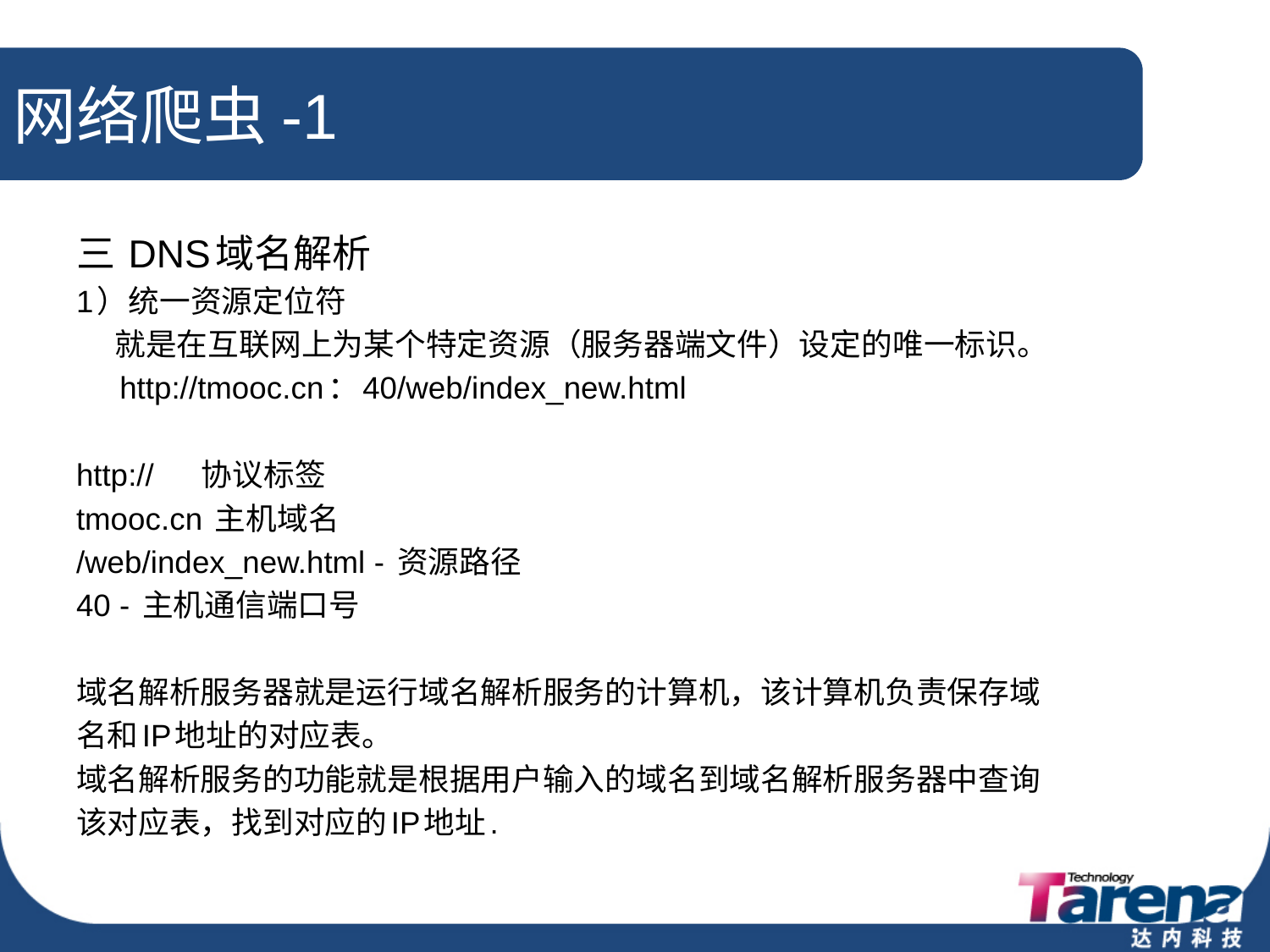

# 网络爬虫-1
三 DNS域名解析
1）统一资源定位符
     就是在互联网上为某个特定资源（服务器端文件）设定的唯一标识。
     http://tmooc.cn：40/web/index_new.html

http://     协议标签
tmooc.cn 主机域名
/web/index_new.html - 资源路径
40 - 主机通信端口号

域名解析服务器就是运行域名解析服务的计算机，该计算机负责保存域
名和IP地址的对应表。
域名解析服务的功能就是根据用户输入的域名到域名解析服务器中查询
该对应表，找到对应的IP地址.